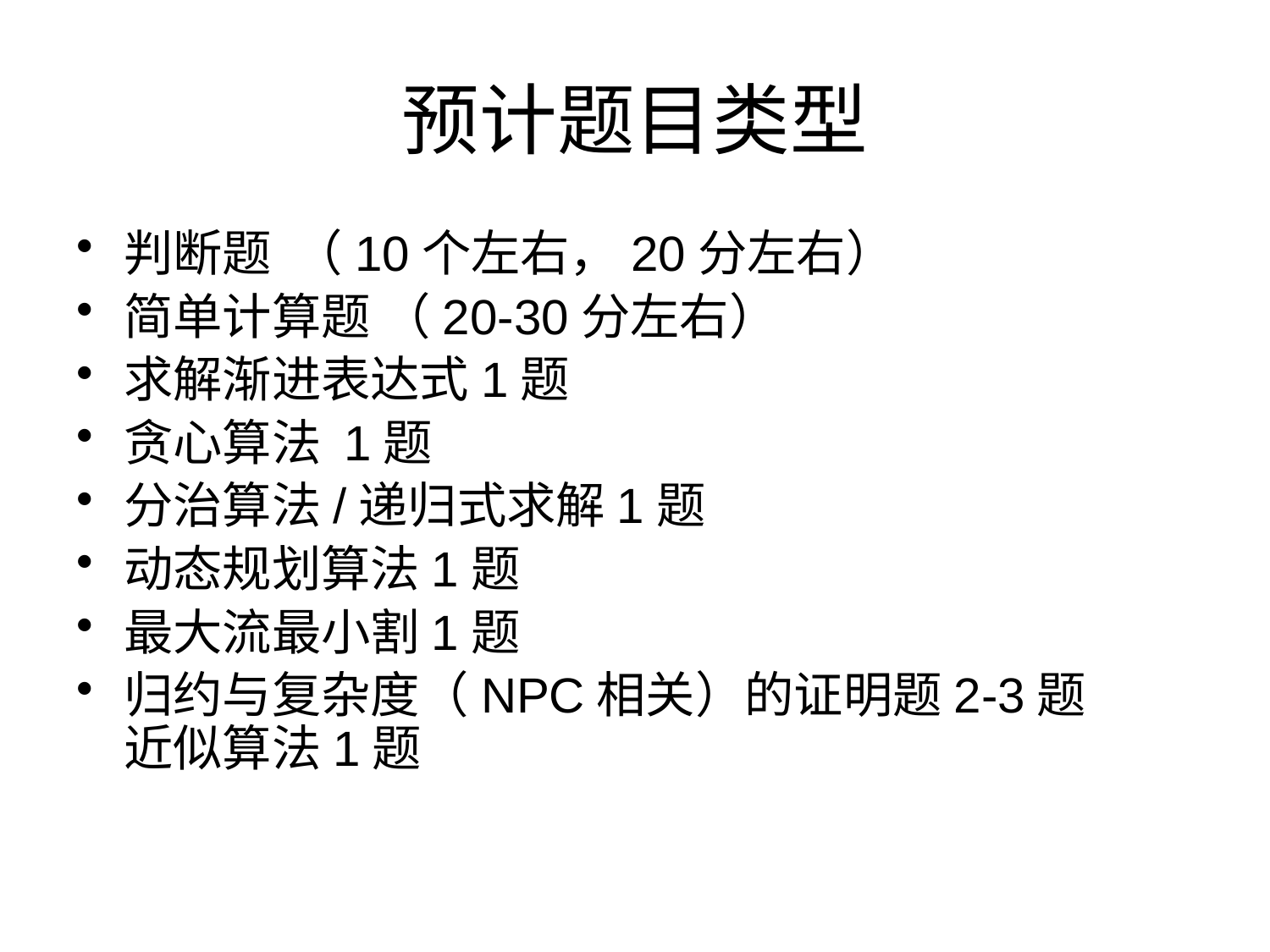

# 预计题目类型
判断题  （10个左右，20分左右）
简单计算题 （20-30分左右）
求解渐进表达式1题
贪心算法 1题
分治算法/递归式求解1题
动态规划算法1题
最大流最小割1题
归约与复杂度（NPC相关）的证明题2-3题
近似算法1题